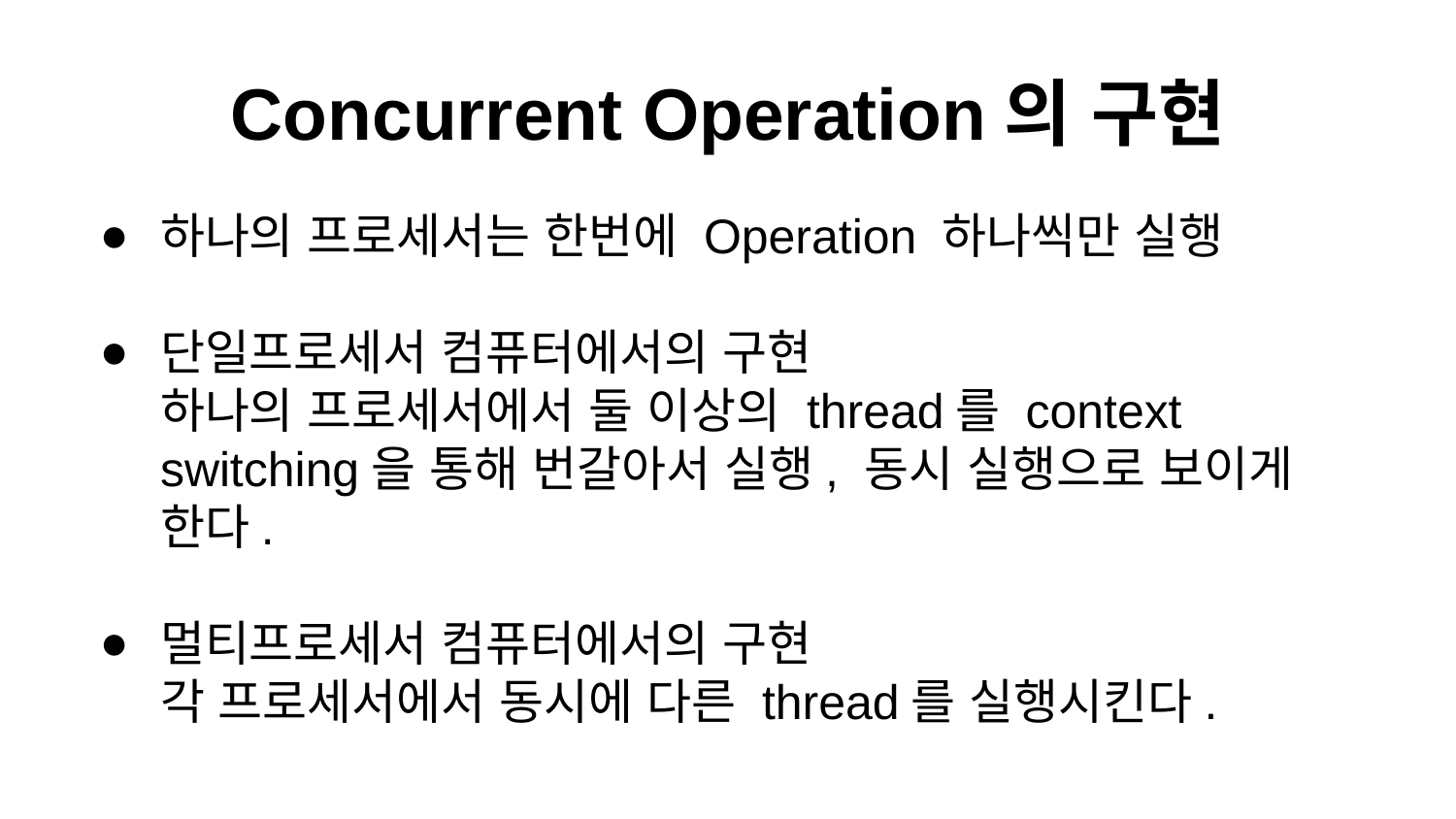

# Concurrent Operation의 구현
하나의 프로세서는 한번에 Operation 하나씩만 실행

단일프로세서 컴퓨터에서의 구현
하나의 프로세서에서 둘 이상의 thread를 context switching을 통해 번갈아서 실행, 동시 실행으로 보이게 한다.

멀티프로세서 컴퓨터에서의 구현
각 프로세서에서 동시에 다른 thread를 실행시킨다.